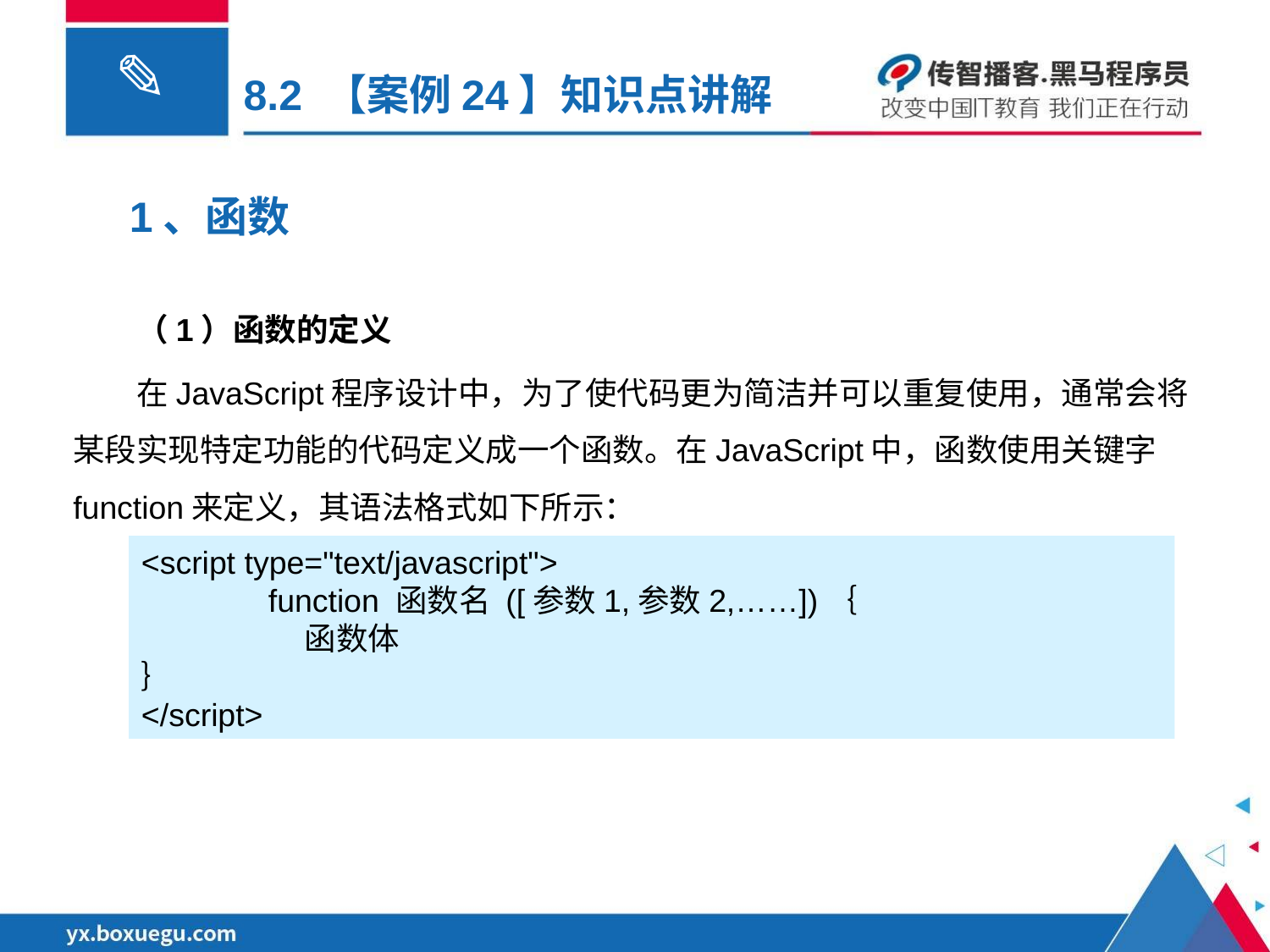

# 8.2 【案例24】知识点讲解
1、函数
（1）函数的定义
在JavaScript程序设计中，为了使代码更为简洁并可以重复使用，通常会将某段实现特定功能的代码定义成一个函数。在JavaScript中，函数使用关键字function来定义，其语法格式如下所示：
<script type="text/javascript">
	function 函数名 ([参数1,参数2,……])｛
	    函数体
｝
</script>